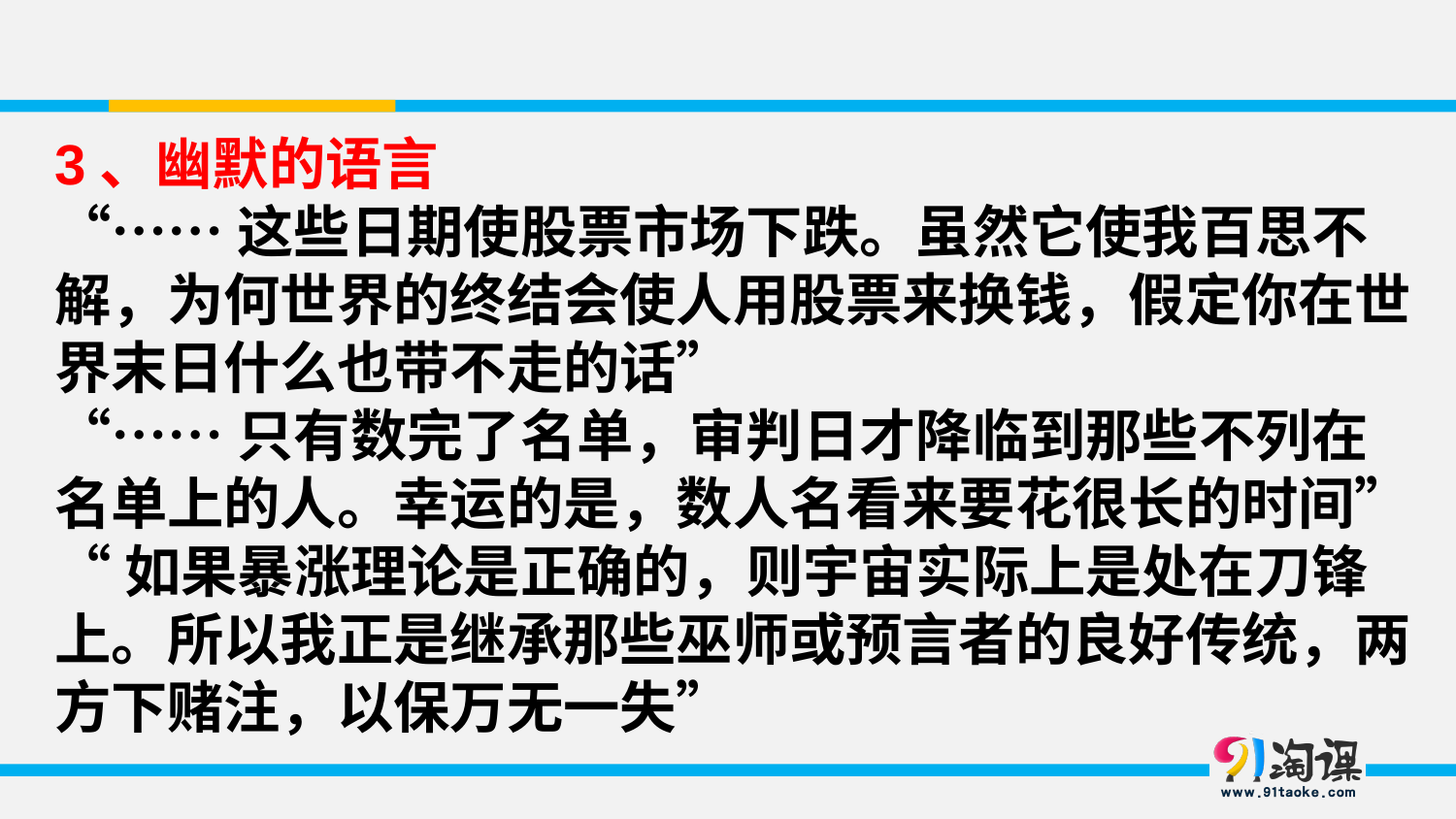

3、幽默的语言
“……这些日期使股票市场下跌。虽然它使我百思不解，为何世界的终结会使人用股票来换钱，假定你在世界末日什么也带不走的话”
“……只有数完了名单，审判日才降临到那些不列在名单上的人。幸运的是，数人名看来要花很长的时间”
“如果暴涨理论是正确的，则宇宙实际上是处在刀锋上。所以我正是继承那些巫师或预言者的良好传统，两方下赌注，以保万无一失”